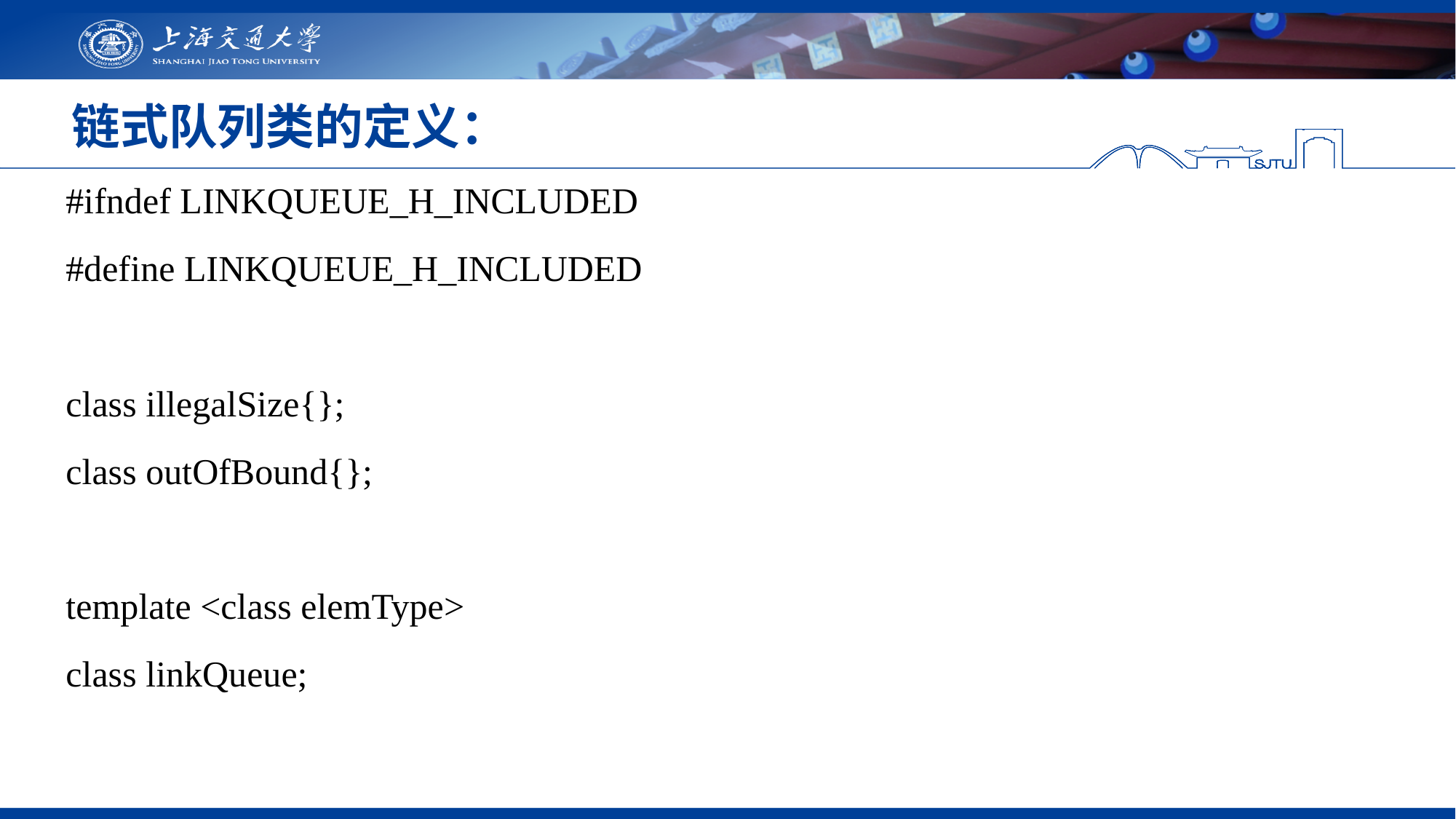

# 链式队列类的定义：
#ifndef LINKQUEUE_H_INCLUDED
#define LINKQUEUE_H_INCLUDED

class illegalSize{};
class outOfBound{};

template <class elemType>
class linkQueue;